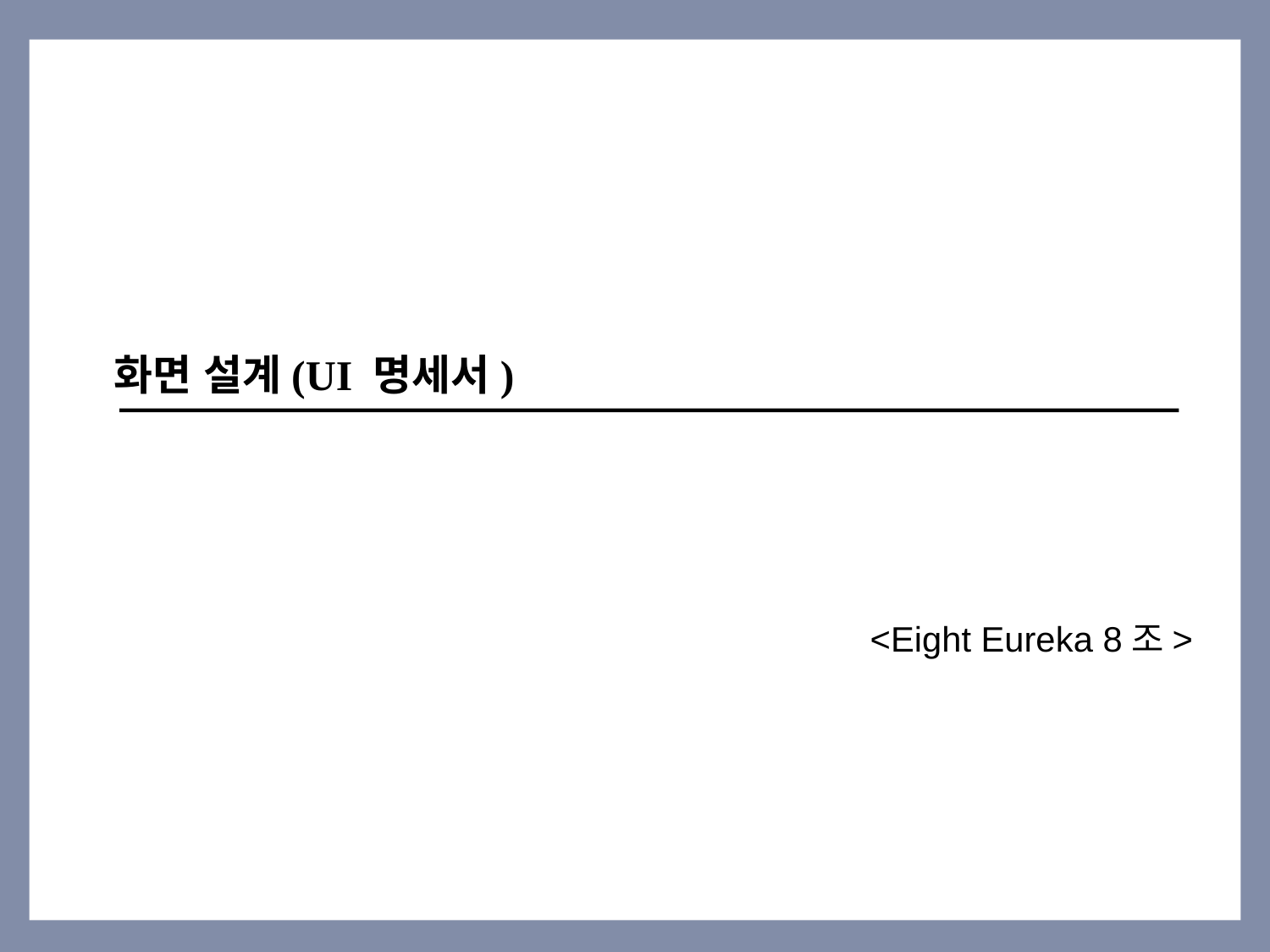

# 화면 설계(UI 명세서)
<Eight Eureka 8조>